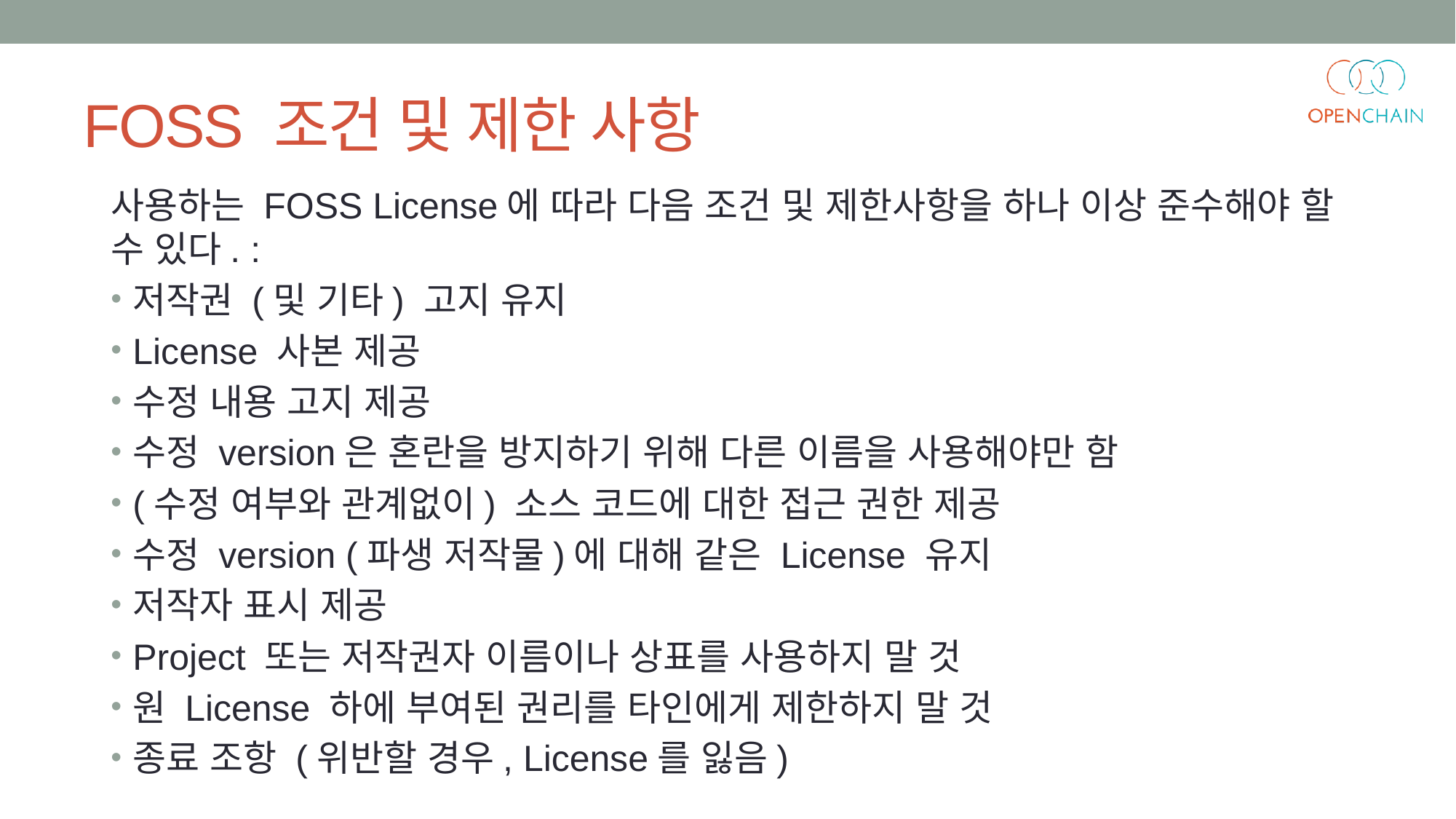

# FOSS 조건 및 제한 사항
사용하는 FOSS License에 따라 다음 조건 및 제한사항을 하나 이상 준수해야 할 수 있다. :
저작권 (및 기타) 고지 유지
License 사본 제공
수정 내용 고지 제공
수정 version은 혼란을 방지하기 위해 다른 이름을 사용해야만 함
(수정 여부와 관계없이) 소스 코드에 대한 접근 권한 제공
수정 version (파생 저작물)에 대해 같은 License 유지
저작자 표시 제공
Project 또는 저작권자 이름이나 상표를 사용하지 말 것
원 License 하에 부여된 권리를 타인에게 제한하지 말 것
종료 조항 (위반할 경우, License를 잃음)